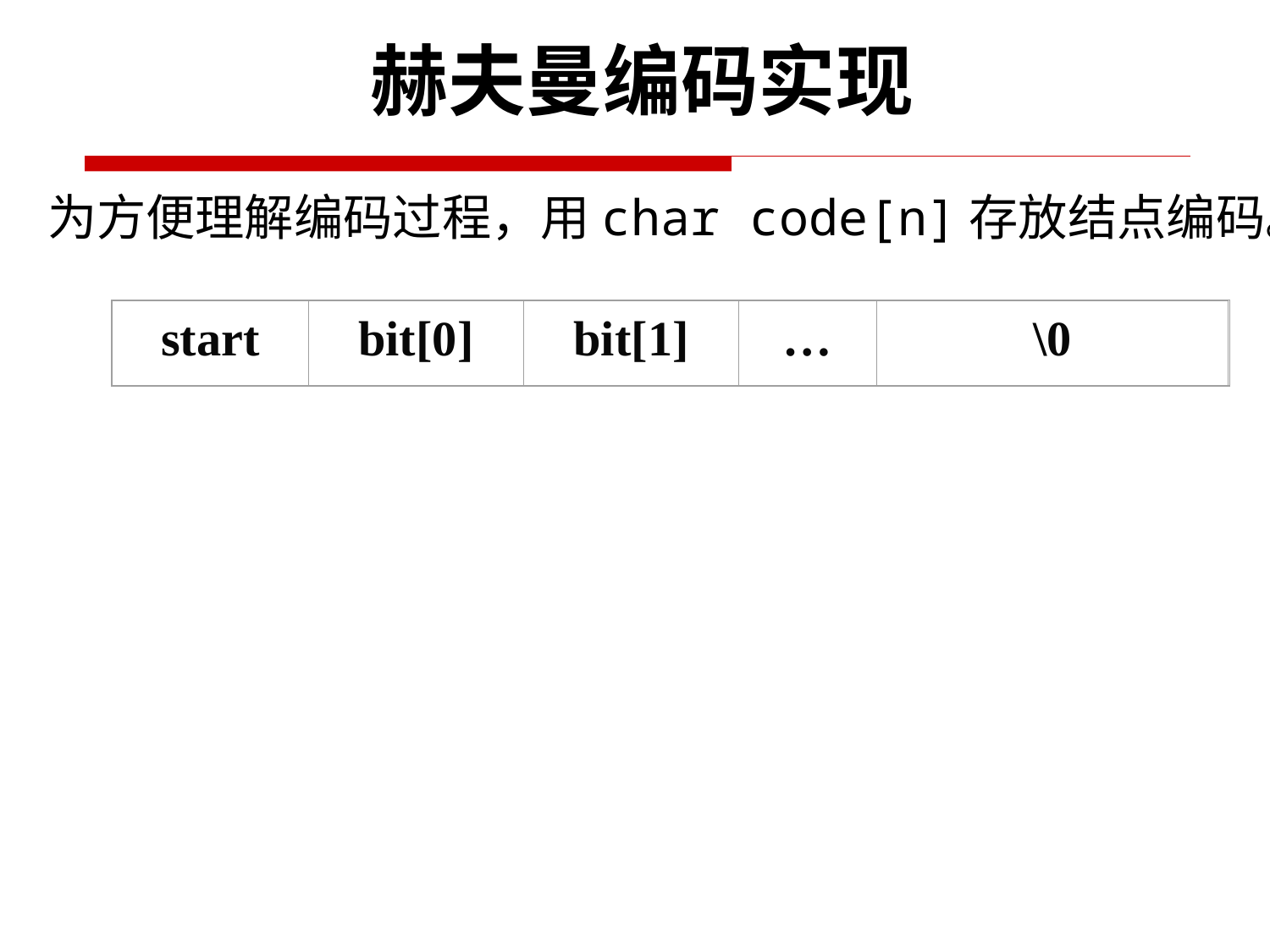

赫夫曼编码实现
为方便理解编码过程，用char code[n]存放结点编码。

start

bit[0]

bit[1]

…

\0